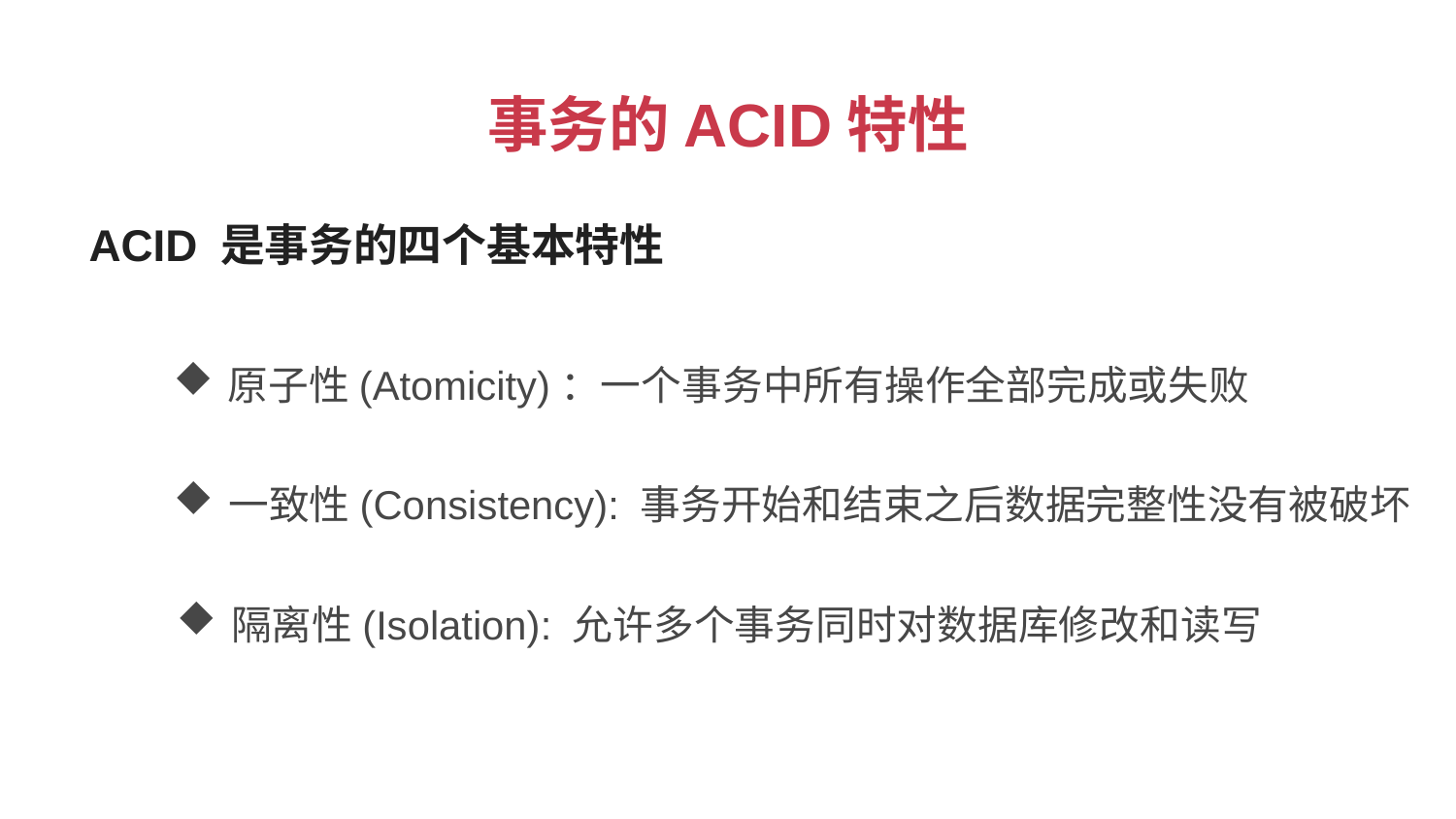

事务的ACID特性
ACID 是事务的四个基本特性
原子性(Atomicity)：一个事务中所有操作全部完成或失败
一致性(Consistency): 事务开始和结束之后数据完整性没有被破坏
隔离性(Isolation): 允许多个事务同时对数据库修改和读写